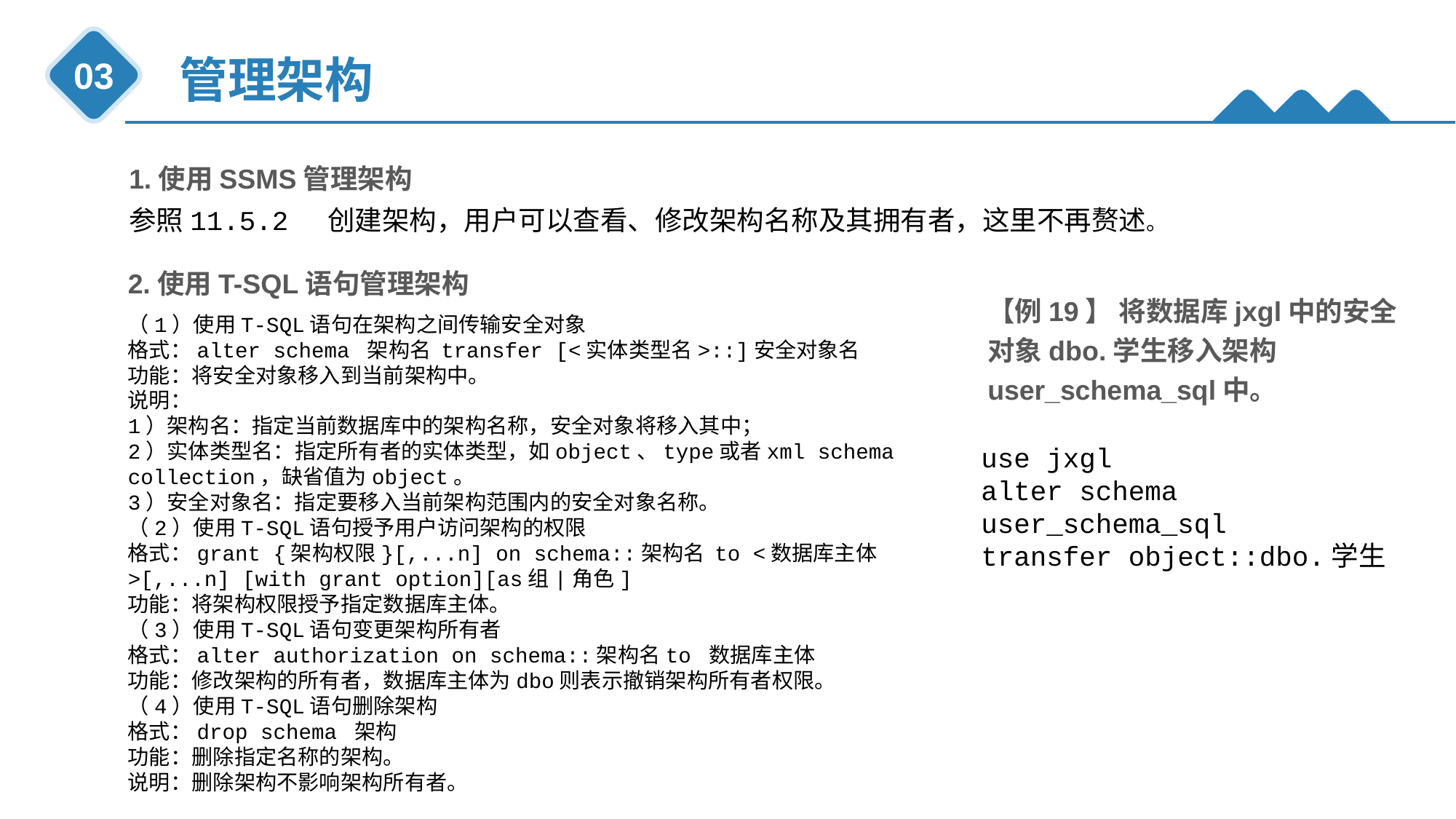

管理架构
03

1.使用SSMS管理架构
参照11.5.2  创建架构，用户可以查看、修改架构名称及其拥有者，这里不再赘述。
2.使用T-SQL语句管理架构
（1）使用T-SQL语句在架构之间传输安全对象
格式：alter schema 架构名 transfer [<实体类型名>::]安全对象名
功能：将安全对象移入到当前架构中。
说明：
1）架构名：指定当前数据库中的架构名称，安全对象将移入其中；
2）实体类型名：指定所有者的实体类型，如object、type或者xml schema collection，缺省值为object。
3）安全对象名：指定要移入当前架构范围内的安全对象名称。
（2）使用T-SQL语句授予用户访问架构的权限
格式：grant {架构权限}[,...n] on schema::架构名 to <数据库主体>[,...n] [with grant option][as组|角色]
功能：将架构权限授予指定数据库主体。
（3）使用T-SQL语句变更架构所有者
格式：alter authorization on schema::架构名to 数据库主体
功能：修改架构的所有者，数据库主体为dbo则表示撤销架构所有者权限。
（4）使用T-SQL语句删除架构
格式：drop schema 架构
功能：删除指定名称的架构。
说明：删除架构不影响架构所有者。
【例19】 将数据库jxgl中的安全对象dbo.学生移入架构user_schema_sql中。
use jxgl
alter schema user_schema_sql
transfer object::dbo.学生